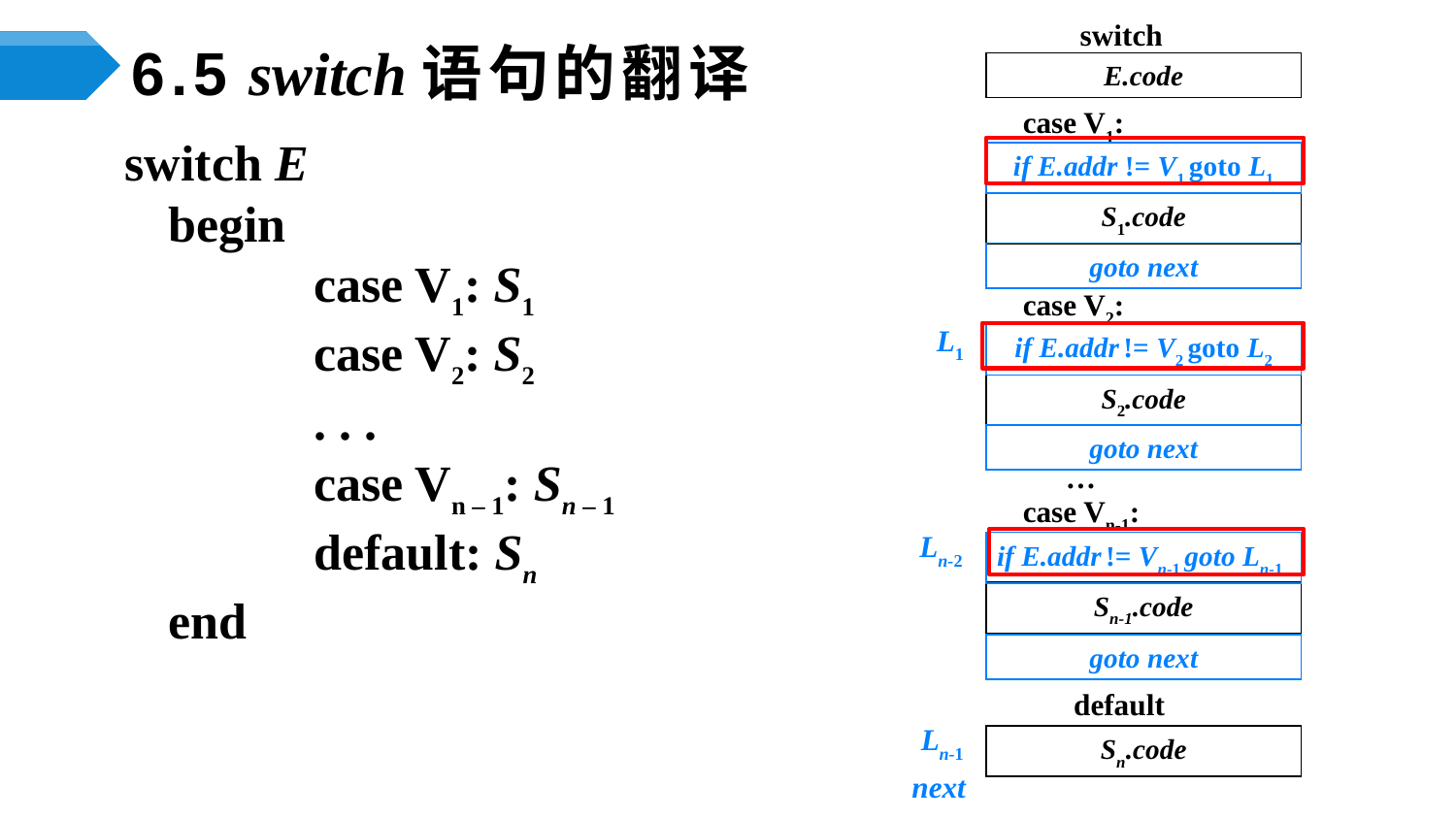

switch
# 6.5 switch语句的翻译
E.code
case V1:
switch E
	begin
		case V1: S1
		case V2: S2
		. . .
		case Vn – 1: Sn – 1
		default: Sn
	end

if E.addr != V1 goto L1
S1.code
goto next
case V2:
L1
if E.addr != V2 goto L2
S2.code
goto next
…
case Vn-1:
Ln-2
if E.addr != Vn-1 goto Ln-1
Sn-1.code
goto next
default
Ln-1
Sn.code
next